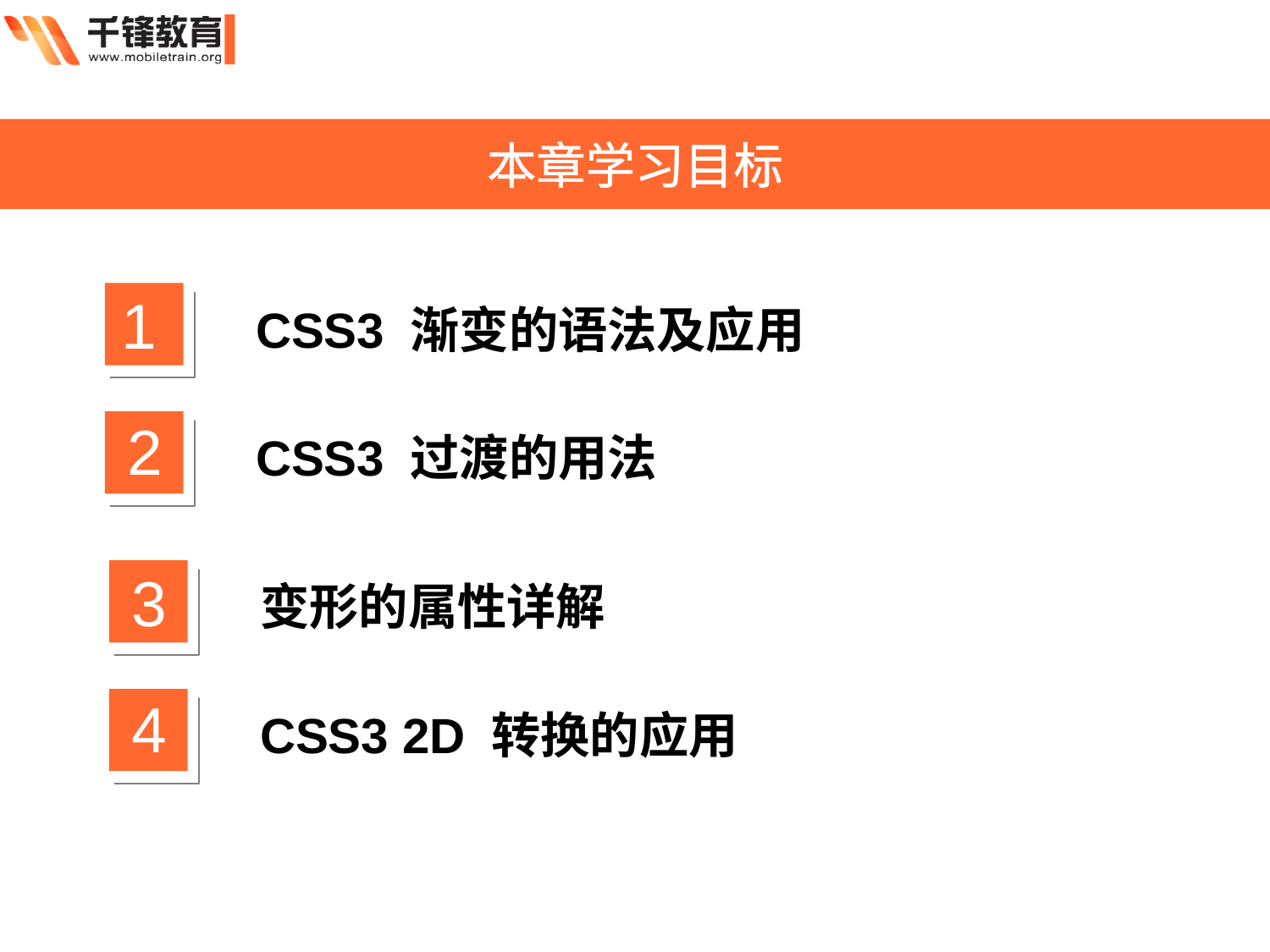

本章学习目标

1

CSS3 渐变的语法及应用

2

CSS3 过渡的用法

3

变形的属性详解

4

CSS3 2D 转换的应用